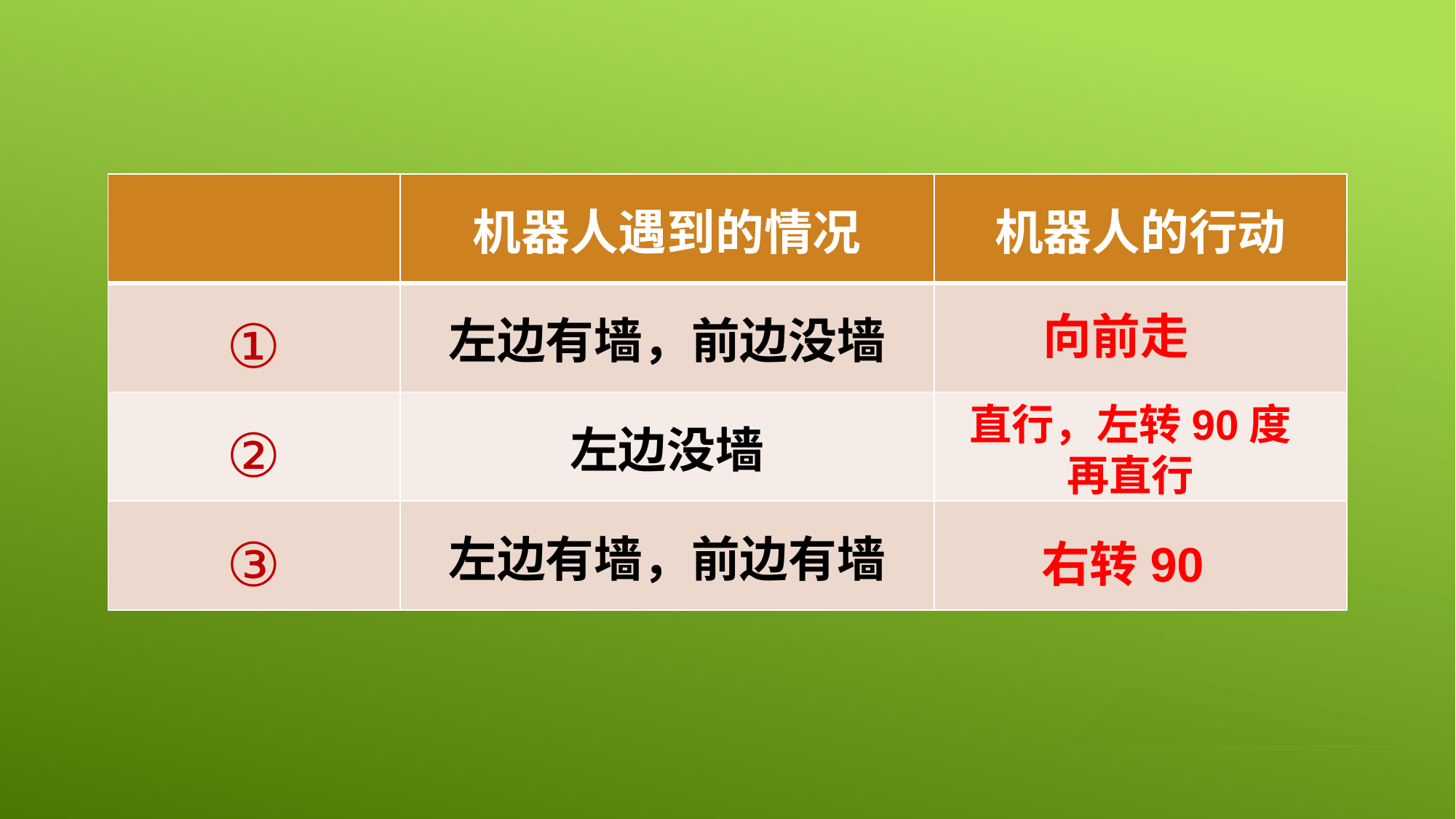

|  | 机器人遇到的情况 | 机器人的行动 |
| --- | --- | --- |
| ① | 左边有墙，前边没墙 |  |
| ② | 左边没墙 |  |
| ③ | 左边有墙，前边有墙 |  |
向前走
直行，左转90度再直行
右转90